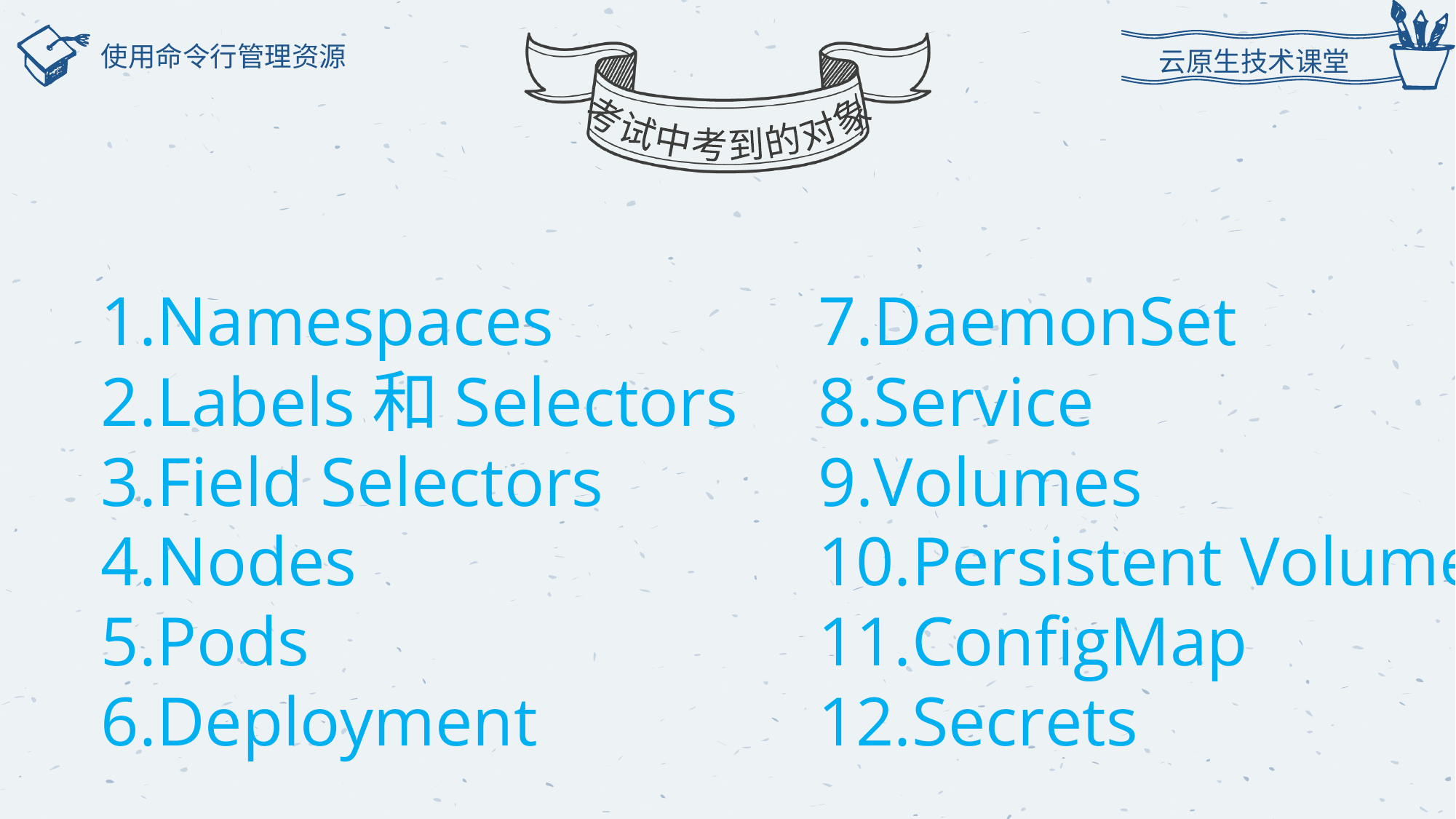

云原生技术课堂
考试中考到的对象

使用命令行管理资源
Namespaces
Labels和Selectors
Field Selectors
Nodes
Pods
Deployment

DaemonSet
Service
Volumes
Persistent Volumes
ConfigMap
Secrets